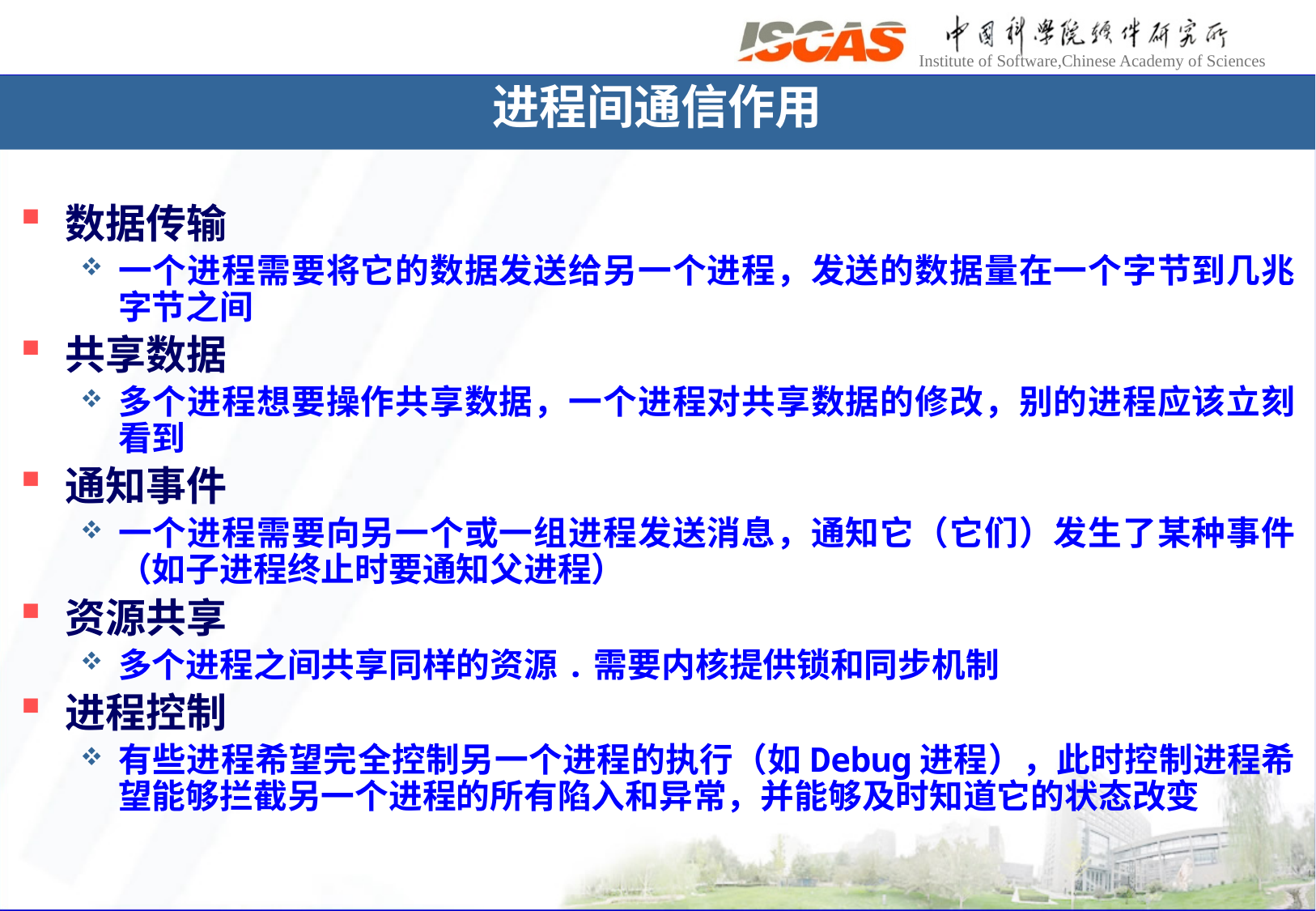

进程间通信作用
数据传输
一个进程需要将它的数据发送给另一个进程，发送的数据量在一个字节到几兆字节之间
共享数据
多个进程想要操作共享数据，一个进程对共享数据的修改，别的进程应该立刻看到
通知事件
一个进程需要向另一个或一组进程发送消息，通知它（它们）发生了某种事件（如子进程终止时要通知父进程）
资源共享
多个进程之间共享同样的资源.需要内核提供锁和同步机制
进程控制
有些进程希望完全控制另一个进程的执行（如Debug进程），此时控制进程希望能够拦截另一个进程的所有陷入和异常，并能够及时知道它的状态改变